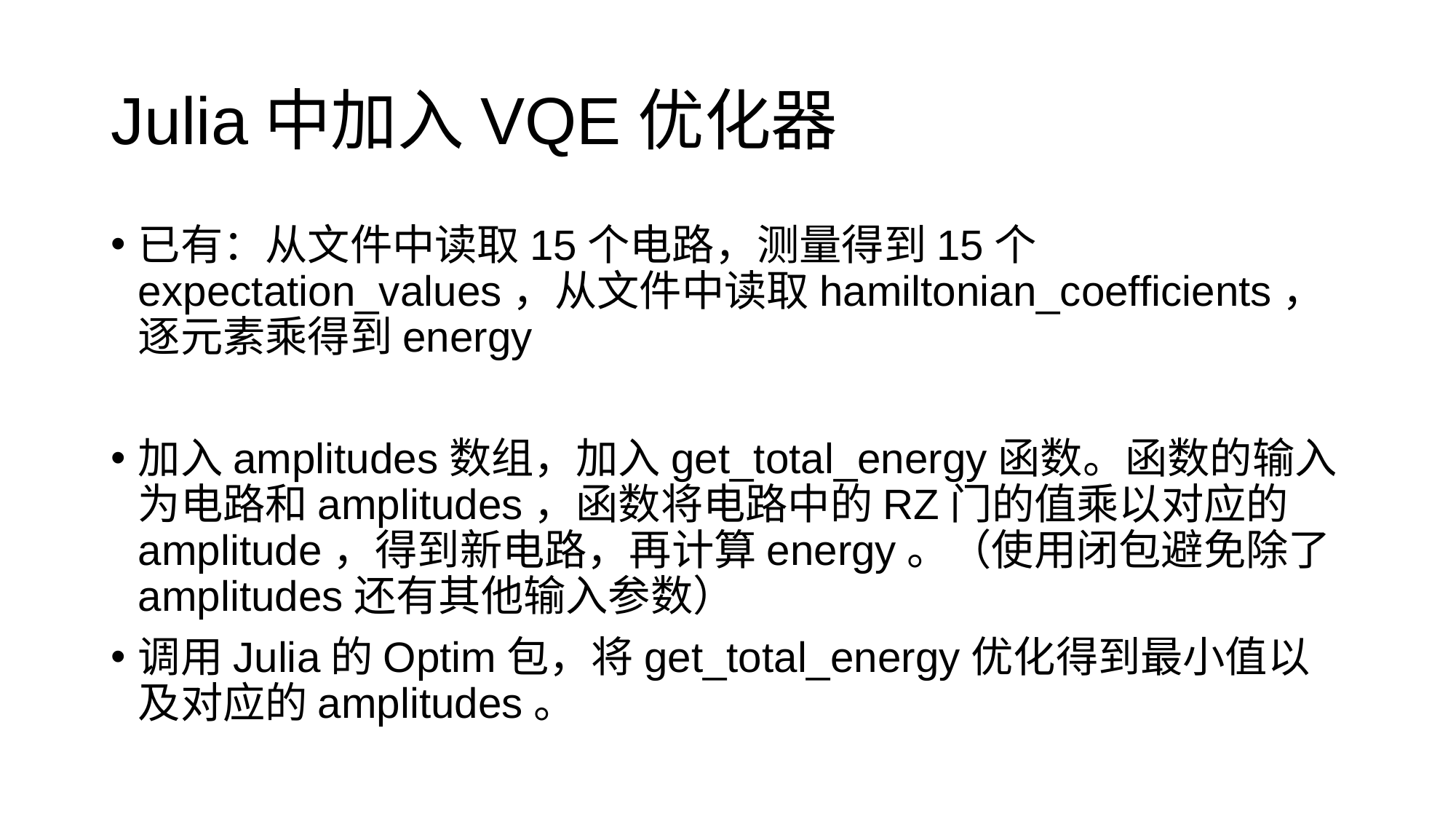

# Julia中加入VQE优化器
已有：从文件中读取15个电路，测量得到15个expectation_values，从文件中读取hamiltonian_coefficients，逐元素乘得到energy

加入amplitudes数组，加入get_total_energy函数。函数的输入为电路和amplitudes，函数将电路中的RZ门的值乘以对应的amplitude，得到新电路，再计算energy。（使用闭包避免除了amplitudes还有其他输入参数）
调用Julia的Optim包，将get_total_energy优化得到最小值以及对应的amplitudes。